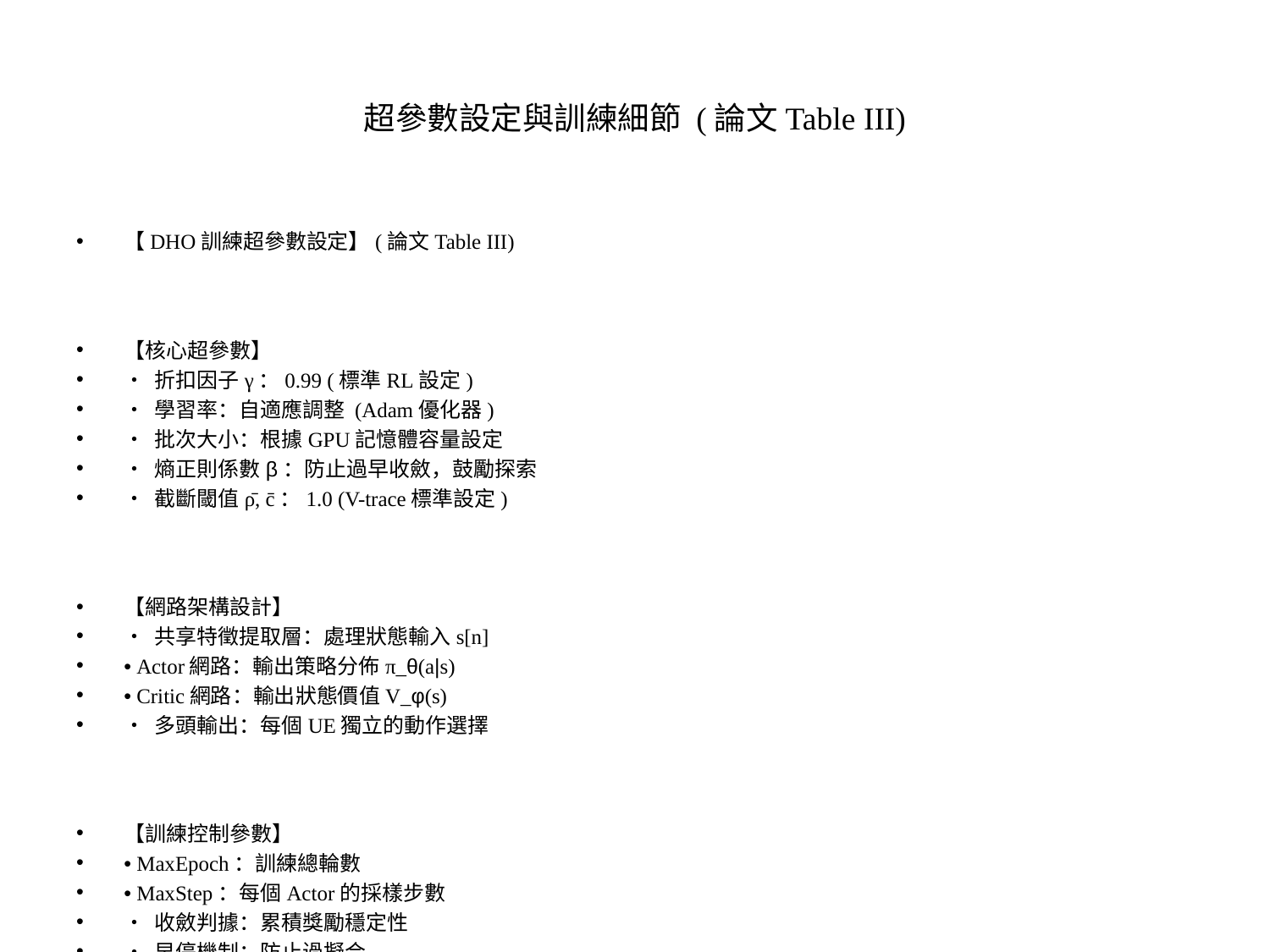

# 超參數設定與訓練細節 (論文Table III)
【DHO訓練超參數設定】(論文Table III)

【核心超參數】
• 折扣因子γ：0.99 (標準RL設定)
• 學習率：自適應調整 (Adam優化器)
• 批次大小：根據GPU記憶體容量設定
• 熵正則係數β：防止過早收斂，鼓勵探索
• 截斷閾值ρ̄, c̄：1.0 (V-trace標準設定)

【網路架構設計】
• 共享特徵提取層：處理狀態輸入s[n]
• Actor網路：輸出策略分佈π_θ(a|s)
• Critic網路：輸出狀態價值V_φ(s)
• 多頭輸出：每個UE獨立的動作選擇

【訓練控制參數】
• MaxEpoch：訓練總輪數
• MaxStep：每個Actor的採樣步數
• 收斂判據：累積獎勵穩定性
• 早停機制：防止過擬合

【硬體需求與性能】
• 訓練環境：GPU加速的深度學習框架
• 推理性能：NVIDIA GeForce RTX 3080 Ti
• 推理時間：數毫秒 (滿足實時需求)
• 記憶體需求：隨狀態維度J×K線性增長

【調校要點】(gpt.md經驗)
• 權衡係數ν：根據應用類型調整
  - URLLC：ν較大，重視低延遲
  - mMTC：ν較小，容忍適度延遲
• 熵係數β：防止策略過快收斂到局部最優
• 學習率調度：可使用warmup和decay策略
• 批次大小：平衡訓練穩定性與計算效率

【Transfer Learning建議】
• 新場景適應：可基於預訓練模型快速適應
• 參數初始化：使用Xavier或He初始化
• 微調策略：凍結部分層，只訓練頂層參數